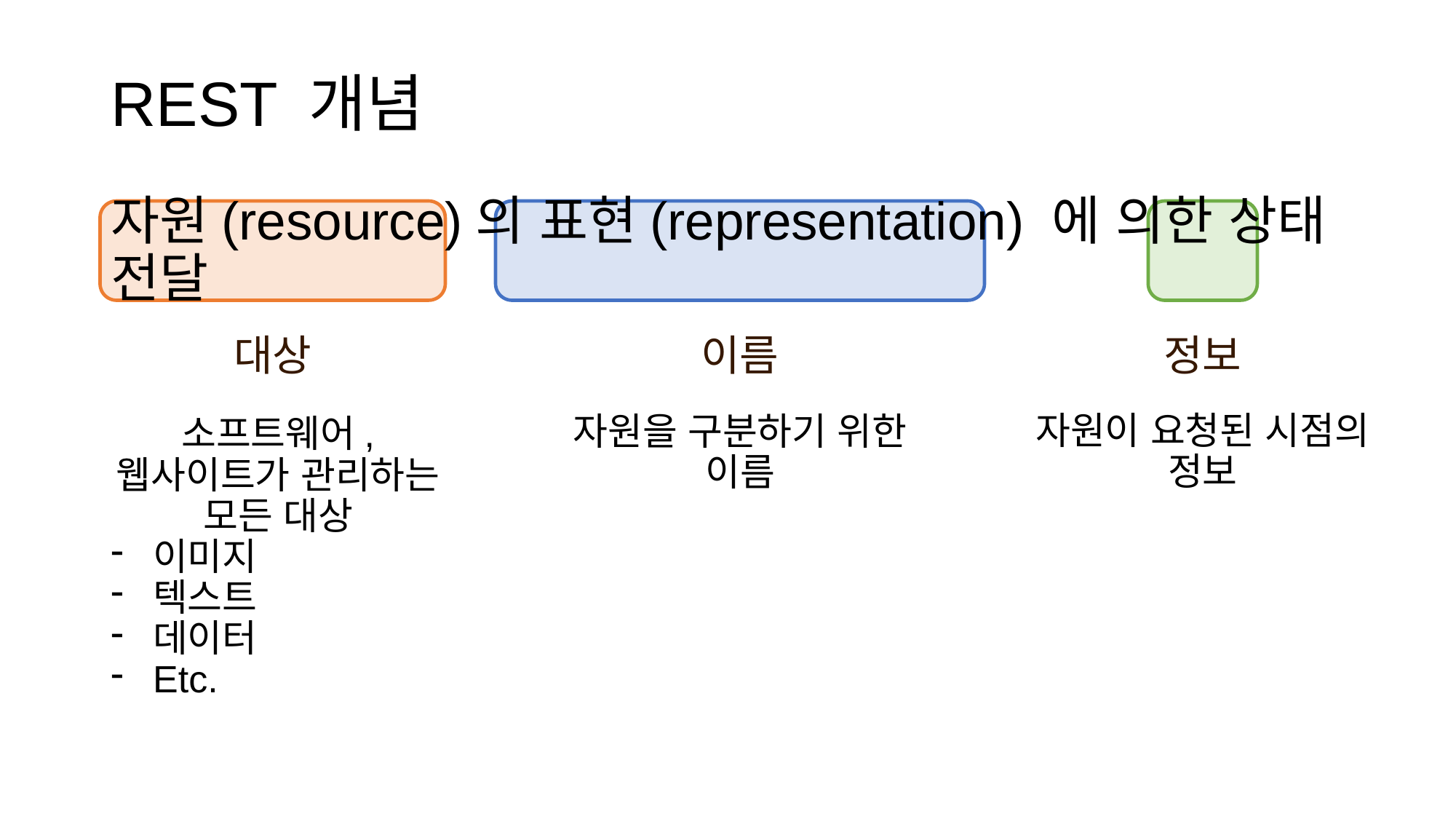

# REST 개념
자원(resource)의 표현(representation) 에 의한 상태 전달

대상
이름
정보
자원이 요청된 시점의 정보
자원을 구분하기 위한 이름
소프트웨어, 웹사이트가 관리하는 모든 대상
이미지
텍스트
데이터
Etc.